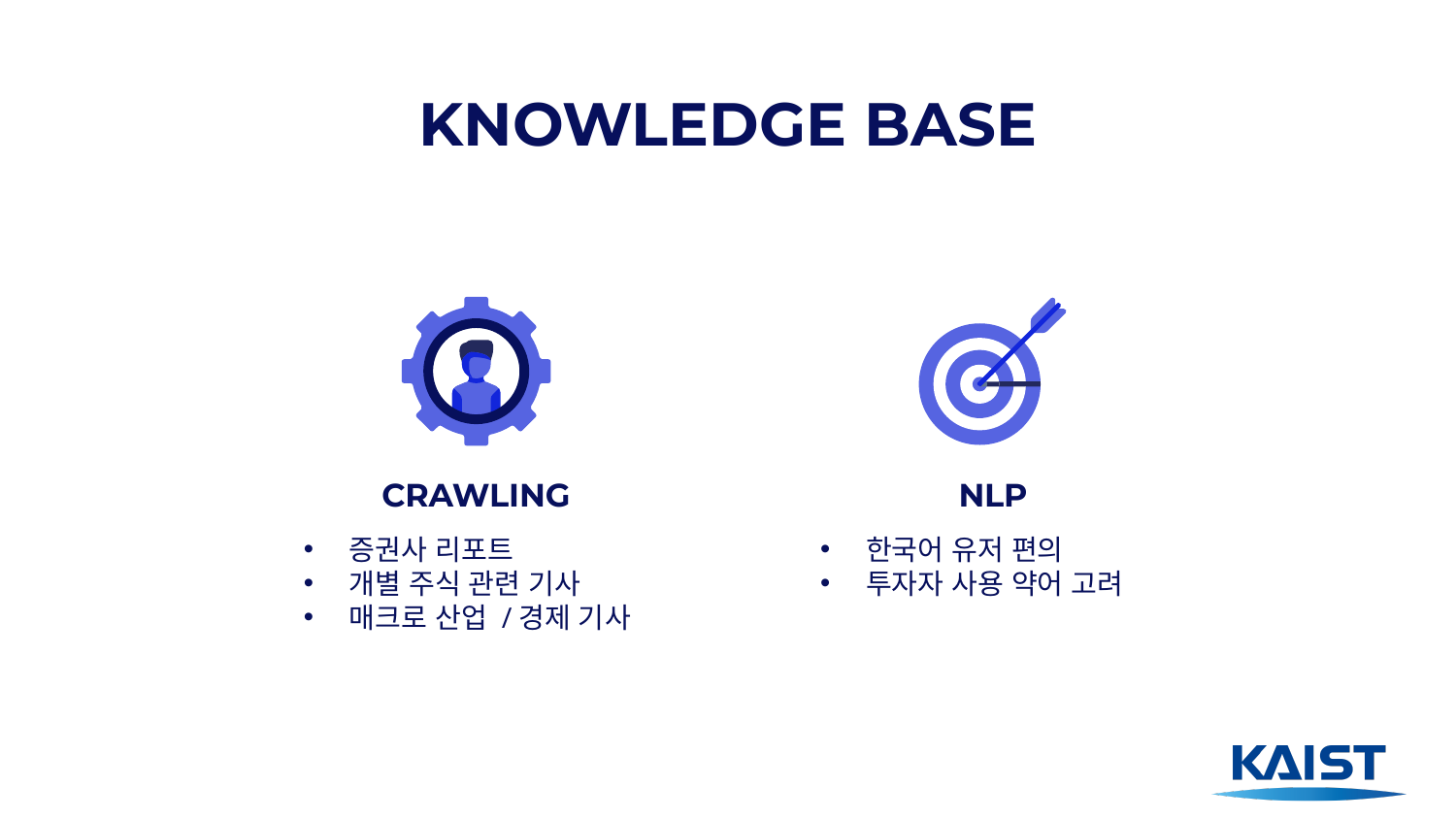

# KNOWLEDGE BASE

NLP
CRAWLING
한국어 유저 편의
투자자 사용 약어 고려
증권사 리포트
개별 주식 관련 기사
매크로 산업 /경제 기사